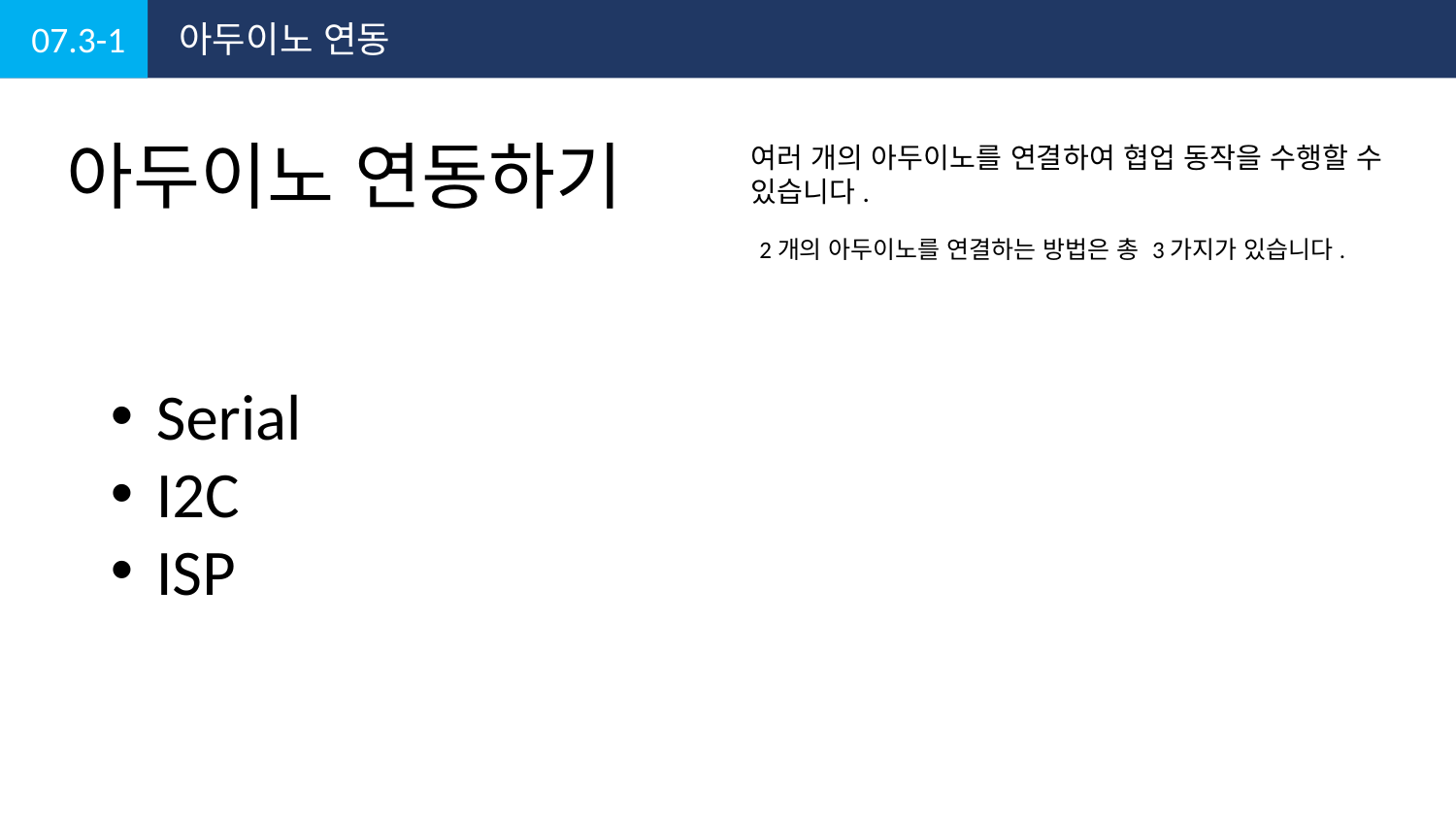

07.3-1
아두이노 연동
아두이노 연동하기
여러 개의 아두이노를 연결하여 협업 동작을 수행할 수 있습니다.
2개의 아두이노를 연결하는 방법은 총 3가지가 있습니다.
Serial
I2C
ISP